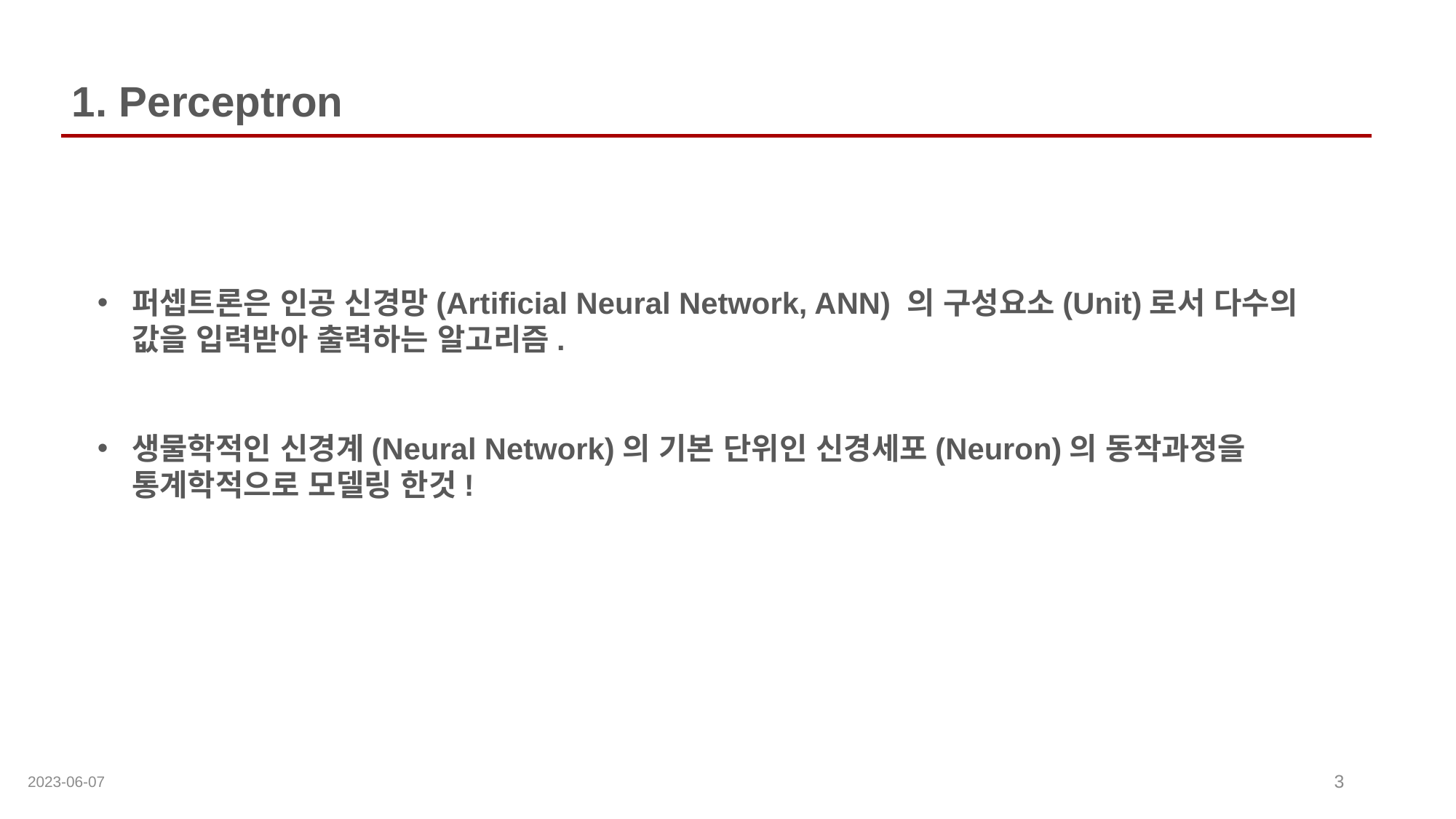

1. Perceptron
퍼셉트론은 인공 신경망(Artificial Neural Network, ANN) 의 구성요소(Unit)로서 다수의 값을 입력받아 출력하는 알고리즘.

생물학적인 신경계(Neural Network)의 기본 단위인 신경세포(Neuron)의 동작과정을 통계학적으로 모델링 한것!
2023-06-07
3